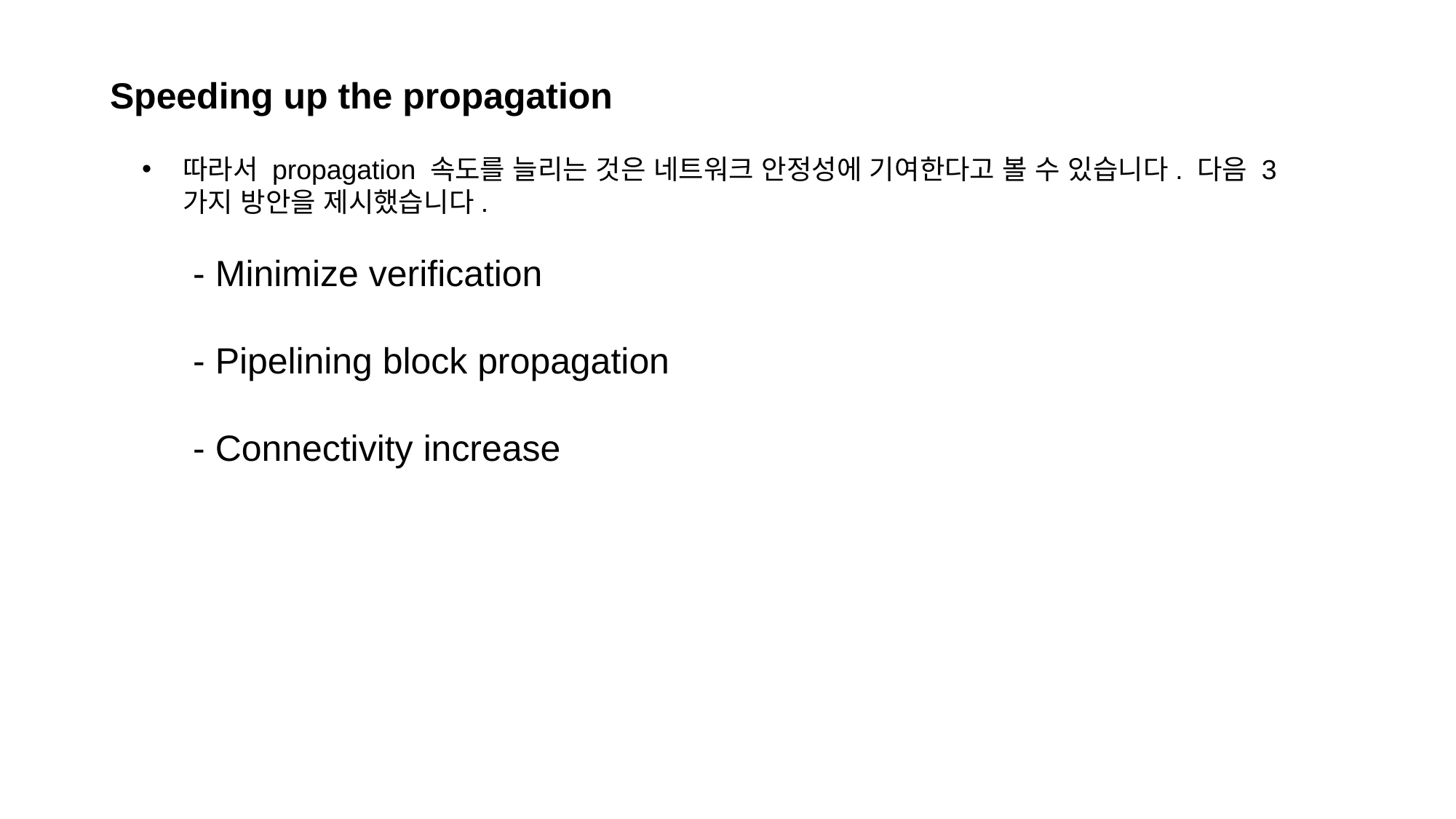

Speeding up the propagation
따라서 propagation 속도를 늘리는 것은 네트워크 안정성에 기여한다고 볼 수 있습니다. 다음 3가지 방안을 제시했습니다.
 - Minimize verification
 - Pipelining block propagation
 - Connectivity increase